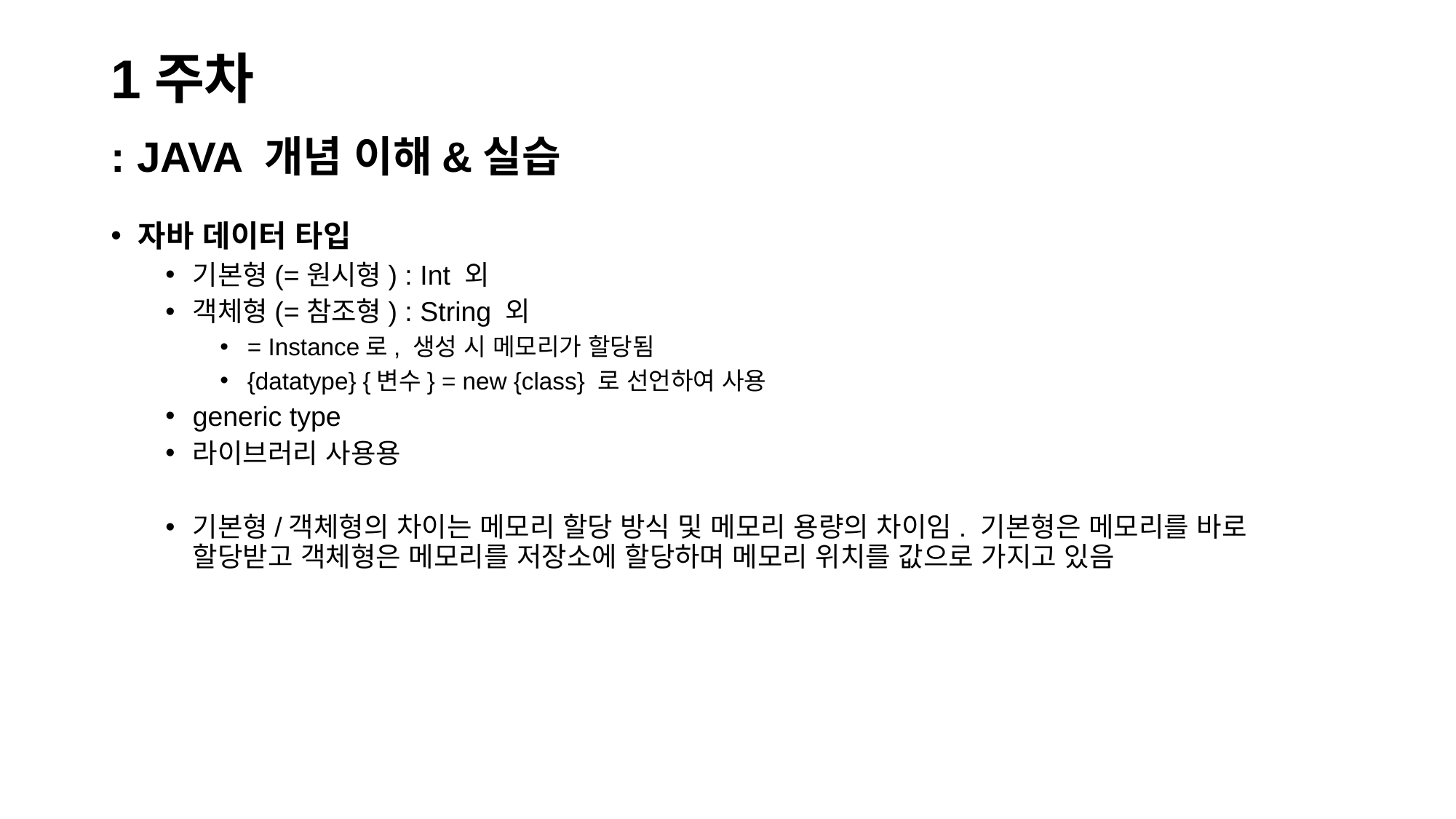

# 1주차
: JAVA 개념 이해&실습
자바 데이터 타입
기본형(=원시형) : Int 외
객체형(=참조형) : String 외
= Instance로, 생성 시 메모리가 할당됨
{datatype} {변수} = new {class} 로 선언하여 사용
generic type
라이브러리 사용용

기본형/객체형의 차이는 메모리 할당 방식 및 메모리 용량의 차이임. 기본형은 메모리를 바로 할당받고 객체형은 메모리를 저장소에 할당하며 메모리 위치를 값으로 가지고 있음